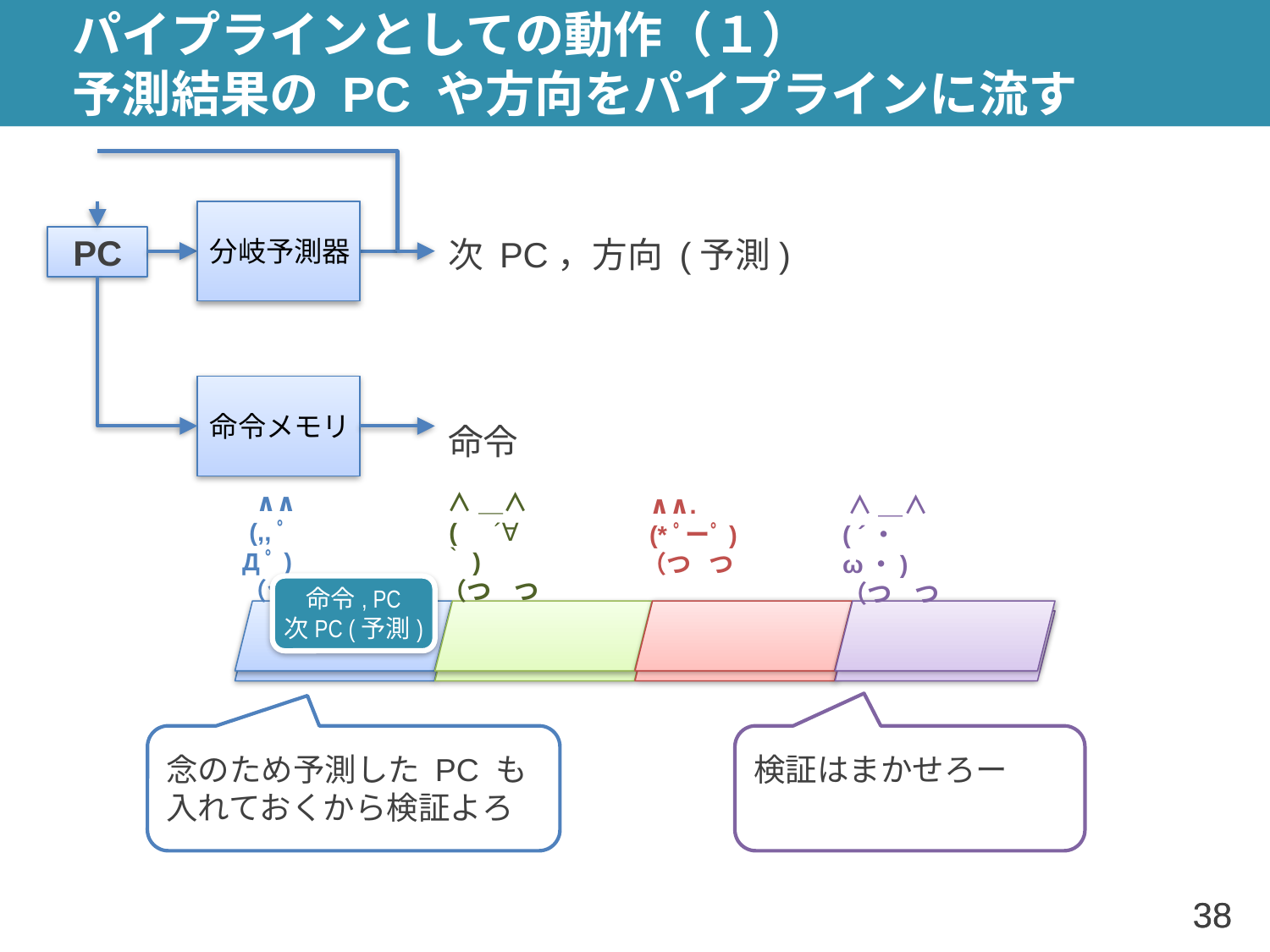

# パイプラインとしての動作（１） 予測結果の PC や方向をパイプラインに流す

分岐予測器
次 PC，方向 (予測)
PC

命令メモリ
命令
  ∧∧
 (,,ﾟДﾟ)
（つ   つ
 ∧＿∧
 (　´∀｀)
（つ    つ
 ∧∧.
 (*ﾟーﾟ)（つ   つ
 ∧＿∧
( ´・ω・)（つ    つ
命令, PC
次PC (予測)

念のため予測した PC も
入れておくから検証よろ
検証はまかせろー